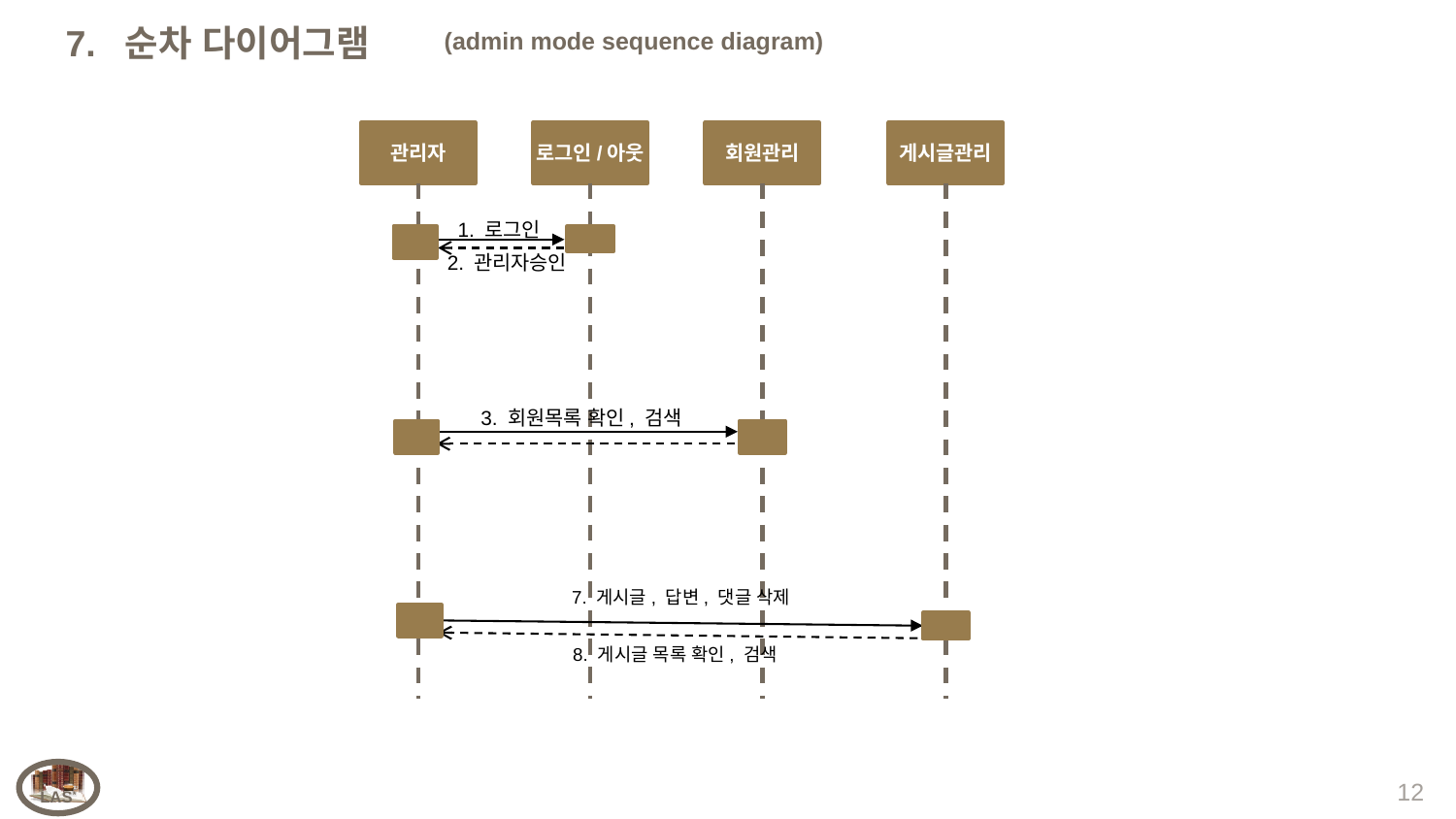

7.  순차 다이어그램
(admin mode sequence diagram)
관리자
로그인/아웃
회원관리
게시글관리
1. 로그인

2. 관리자승인
3. 회원목록 확인, 검색

7. 게시글, 답변, 댓글 삭제

8. 게시글 목록 확인, 검색

12